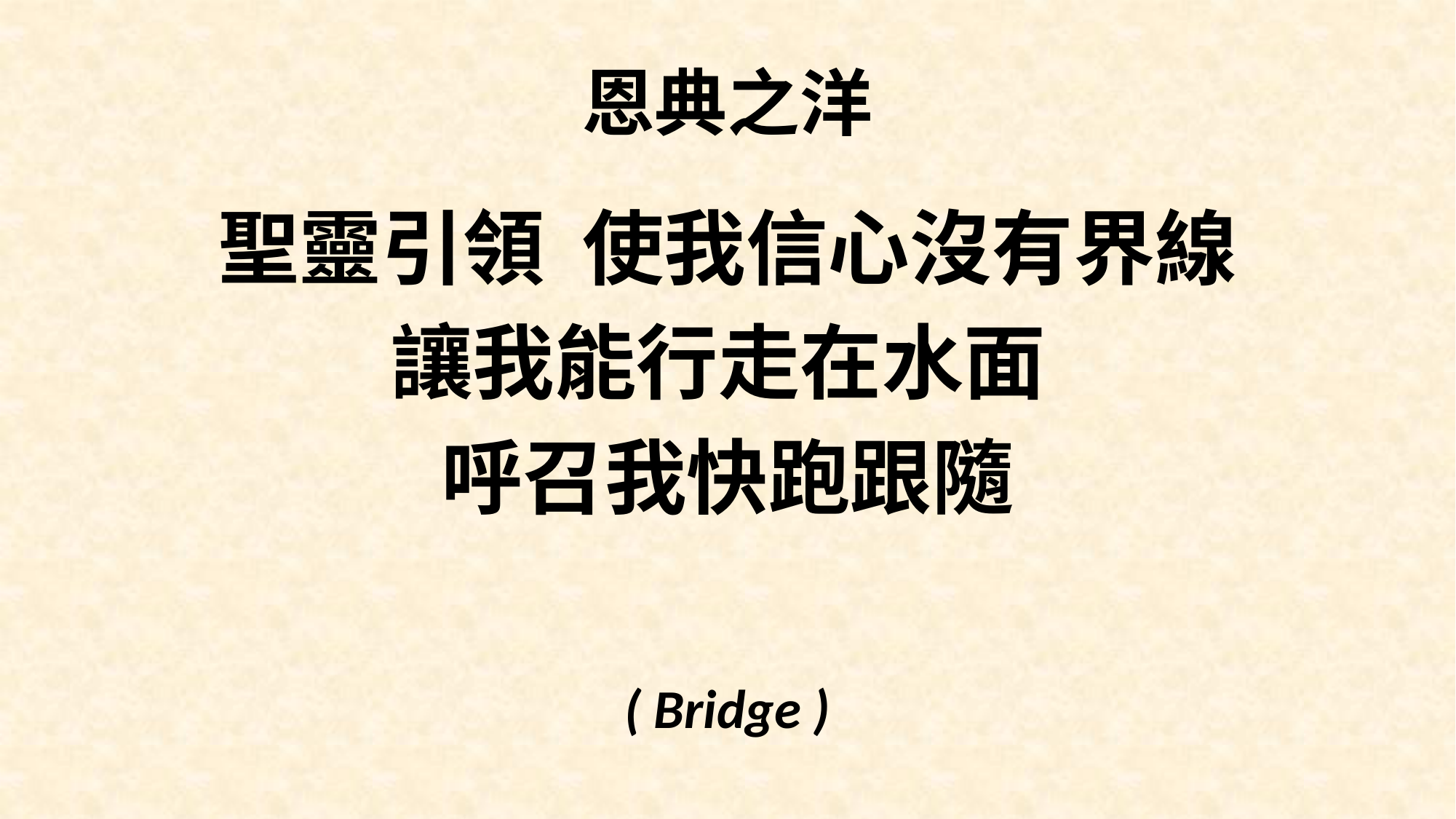

# 恩典之洋
聖靈引領  使我信心沒有界線
讓我能行走在水面
呼召我快跑跟隨
( Bridge )